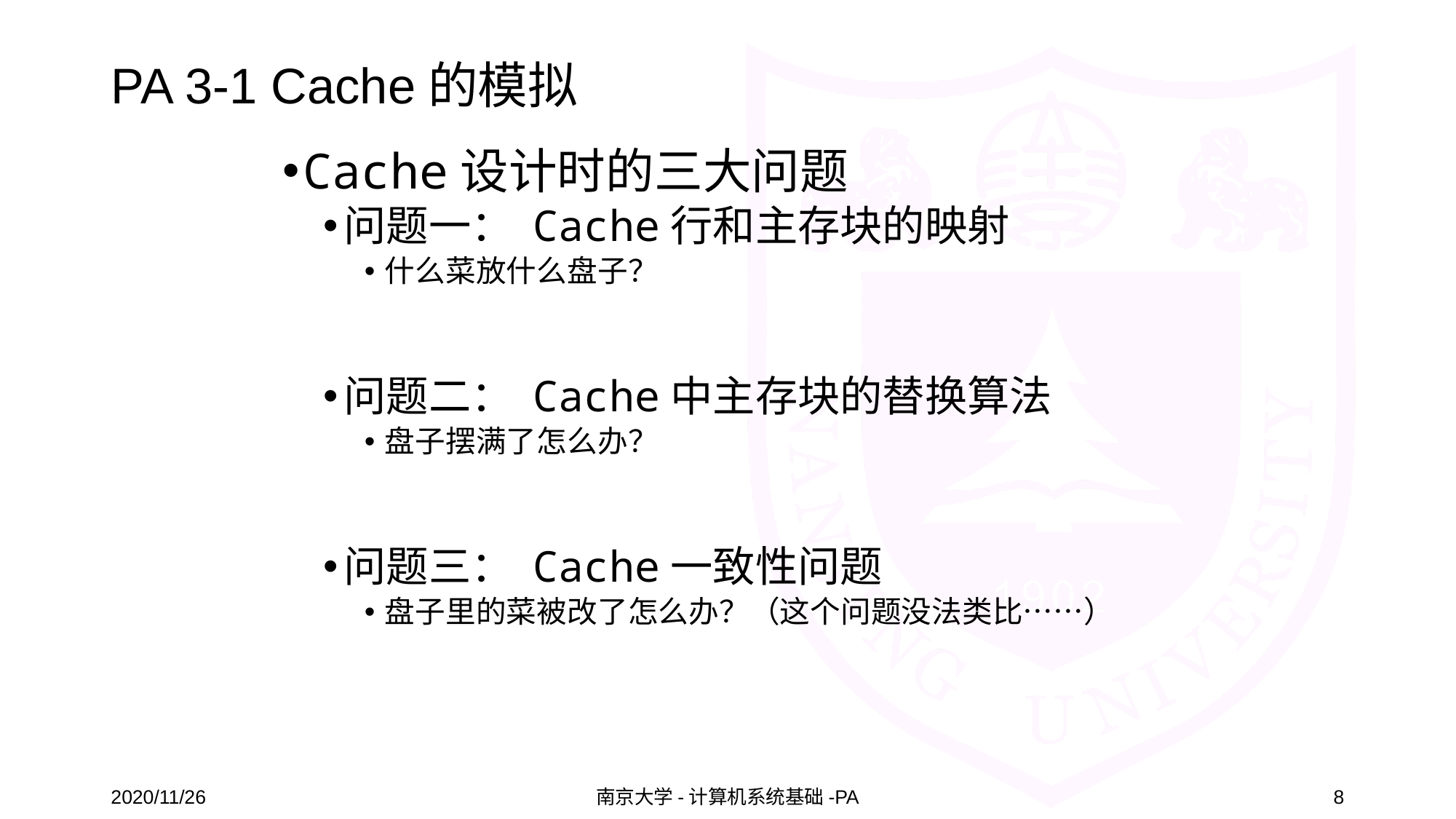

# PA 3-1 Cache的模拟
Cache设计时的三大问题
问题一： Cache行和主存块的映射
什么菜放什么盘子？

问题二： Cache中主存块的替换算法
盘子摆满了怎么办？

问题三： Cache一致性问题
盘子里的菜被改了怎么办？（这个问题没法类比……）

2020/11/26
南京大学-计算机系统基础-PA
8